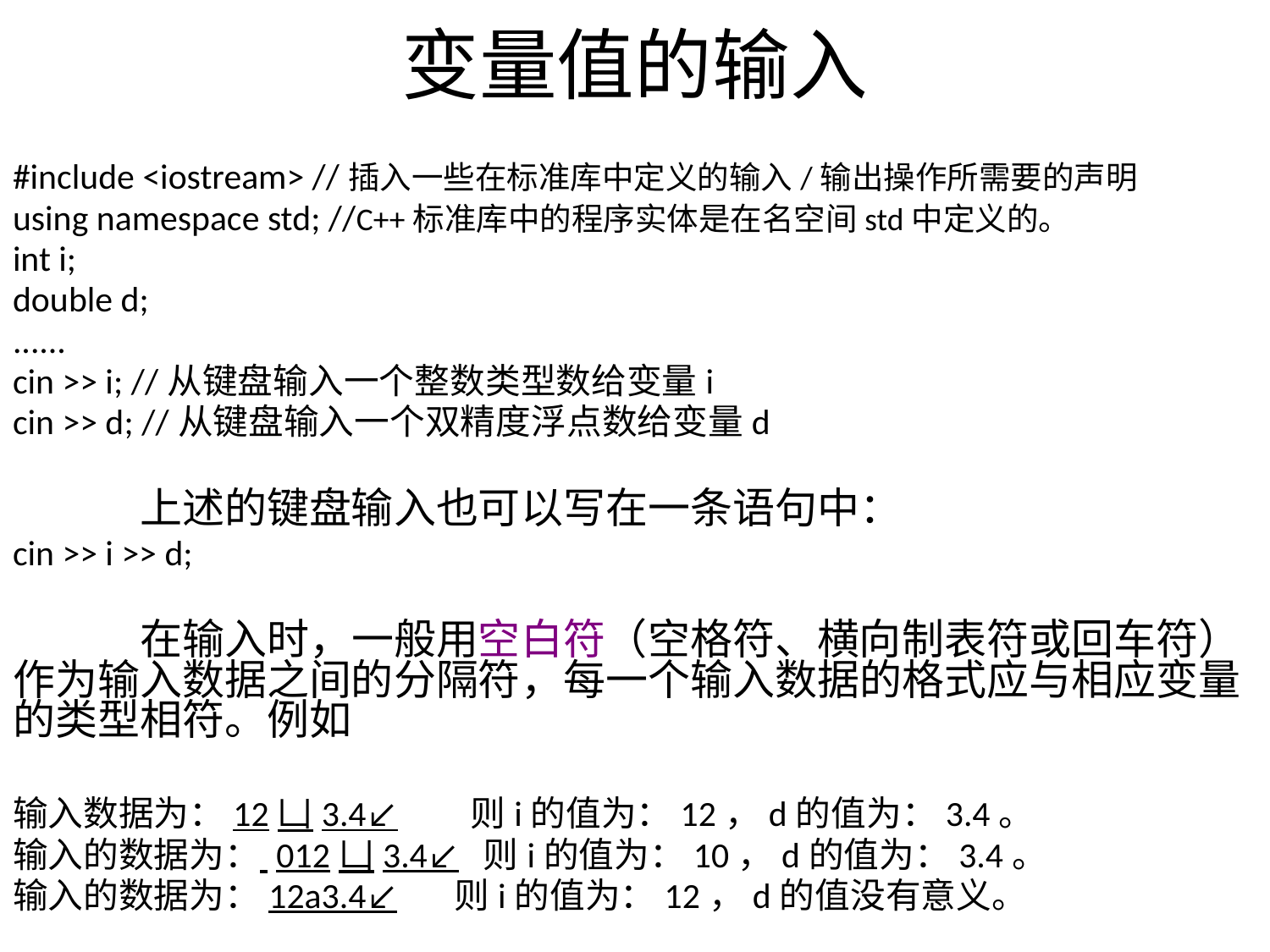

# 变量值的输入
#include <iostream> //插入一些在标准库中定义的输入/输出操作所需要的声明
using namespace std; //C++标准库中的程序实体是在名空间std中定义的。
int i;
double d;
......
cin >> i; //从键盘输入一个整数类型数给变量i
cin >> d; //从键盘输入一个双精度浮点数给变量d

	上述的键盘输入也可以写在一条语句中：
cin >> i >> d;

	在输入时，一般用空白符（空格符、横向制表符或回车符）作为输入数据之间的分隔符，每一个输入数据的格式应与相应变量的类型相符。例如

输入数据为：12凵3.4↙        则i的值为：12，d的值为：3.4。
输入的数据为： 012凵3.4↙  则i的值为：10，d的值为：3.4。
输入的数据为：12a3.4↙      则i的值为：12，d的值没有意义。